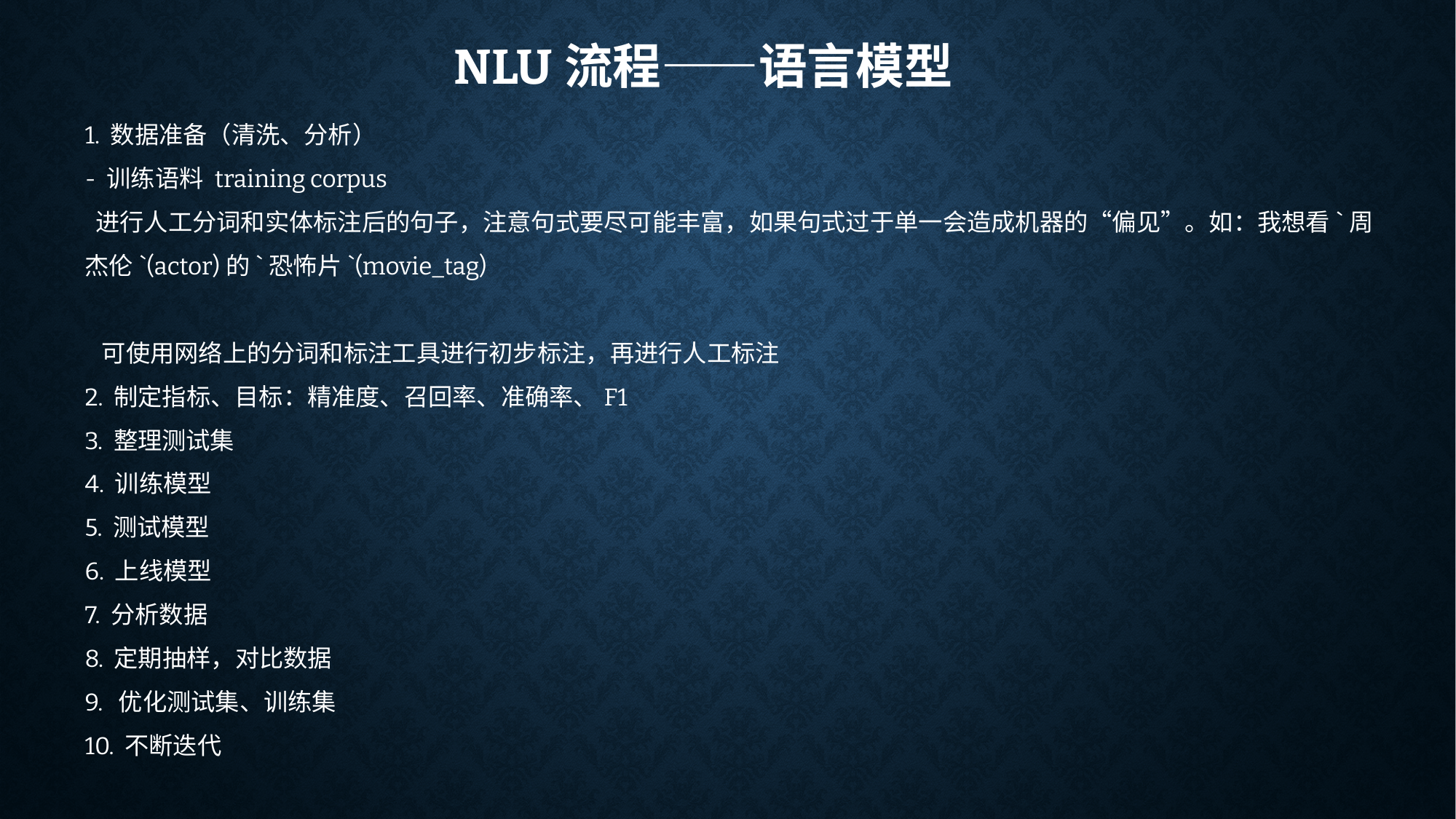

NLU流程——语言模型
1. 数据准备（清洗、分析）
- 训练语料 training corpus 
 进行人工分词和实体标注后的句子，注意句式要尽可能丰富，如果句式过于单一会造成机器的“偏见”。如：我想看`周杰伦`(actor)的`恐怖片`(movie_tag)

  可使用网络上的分词和标注工具进行初步标注，再进行人工标注
2. 制定指标、目标：精准度、召回率、准确率、F1
3. 整理测试集
4. 训练模型
5. 测试模型
6. 上线模型
7. 分析数据
8. 定期抽样，对比数据
9.  优化测试集、训练集
10. 不断迭代